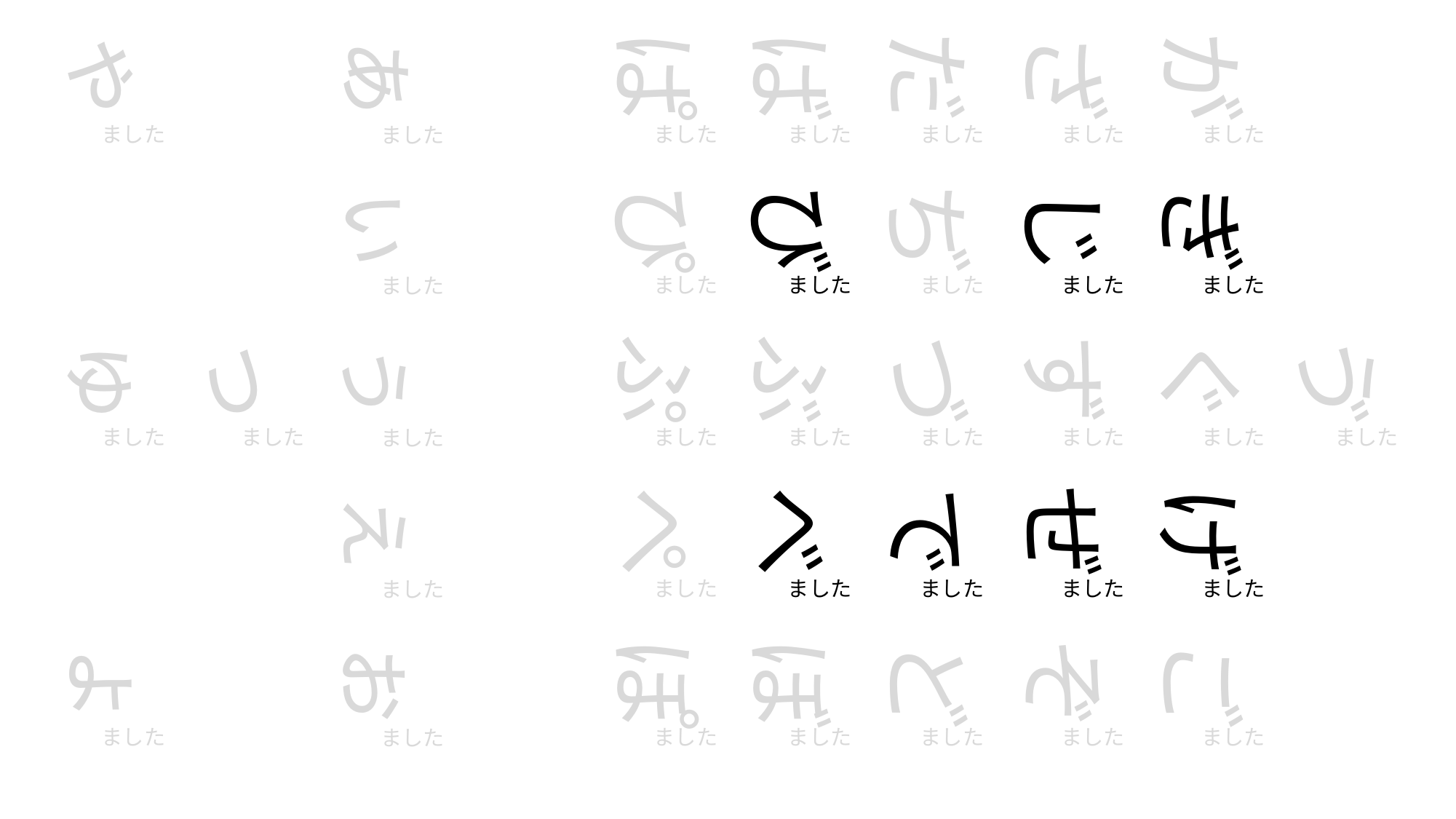

ゔ
がぎぐげご
ざじずぜぞ
だぢづでど
ばびぶべぼ
ぱぴぷぺぽ

ぁぃぅぇぉ
　　っ
ゃ　ゅ　ょ
ました
ました
ました
ました
ました
ました
ました
ました
ました
ました
ました
ました
ました
ました
ました
ました
ました
ました
ました
ました
ました
ました
ました
ました
ました
ました
ました
ました
ました
ました
ました
ました
ました
ました
ました